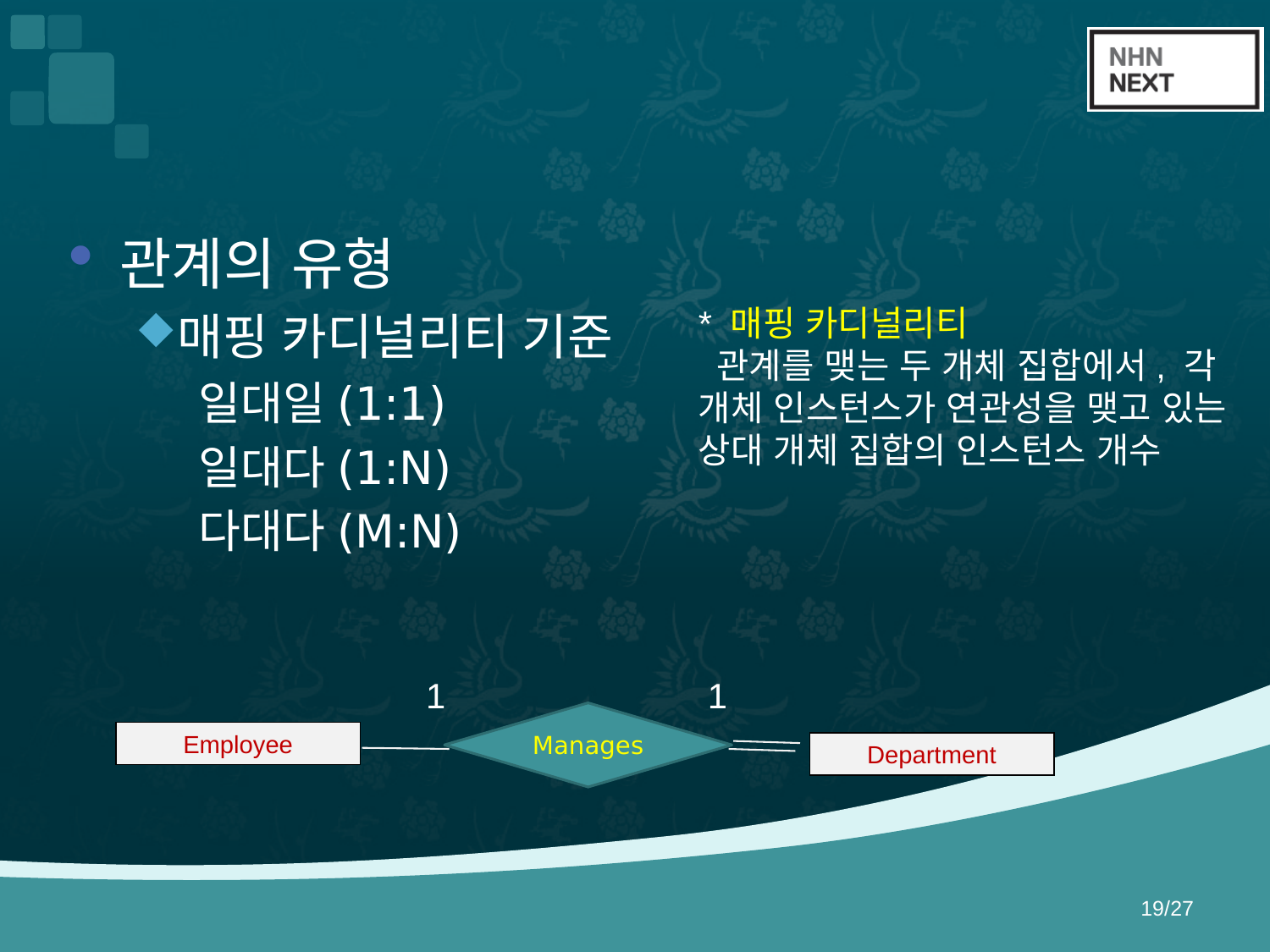

#
관계의 유형
매핑 카디널리티 기준
일대일(1:1)
일대다(1:N)
다대다(M:N)
* 매핑 카디널리티
 관계를 맺는 두 개체 집합에서, 각 개체 인스턴스가 연관성을 맺고 있는 상대 개체 집합의 인스턴스 개수

1
1
Manages
Employee
Department

19/27